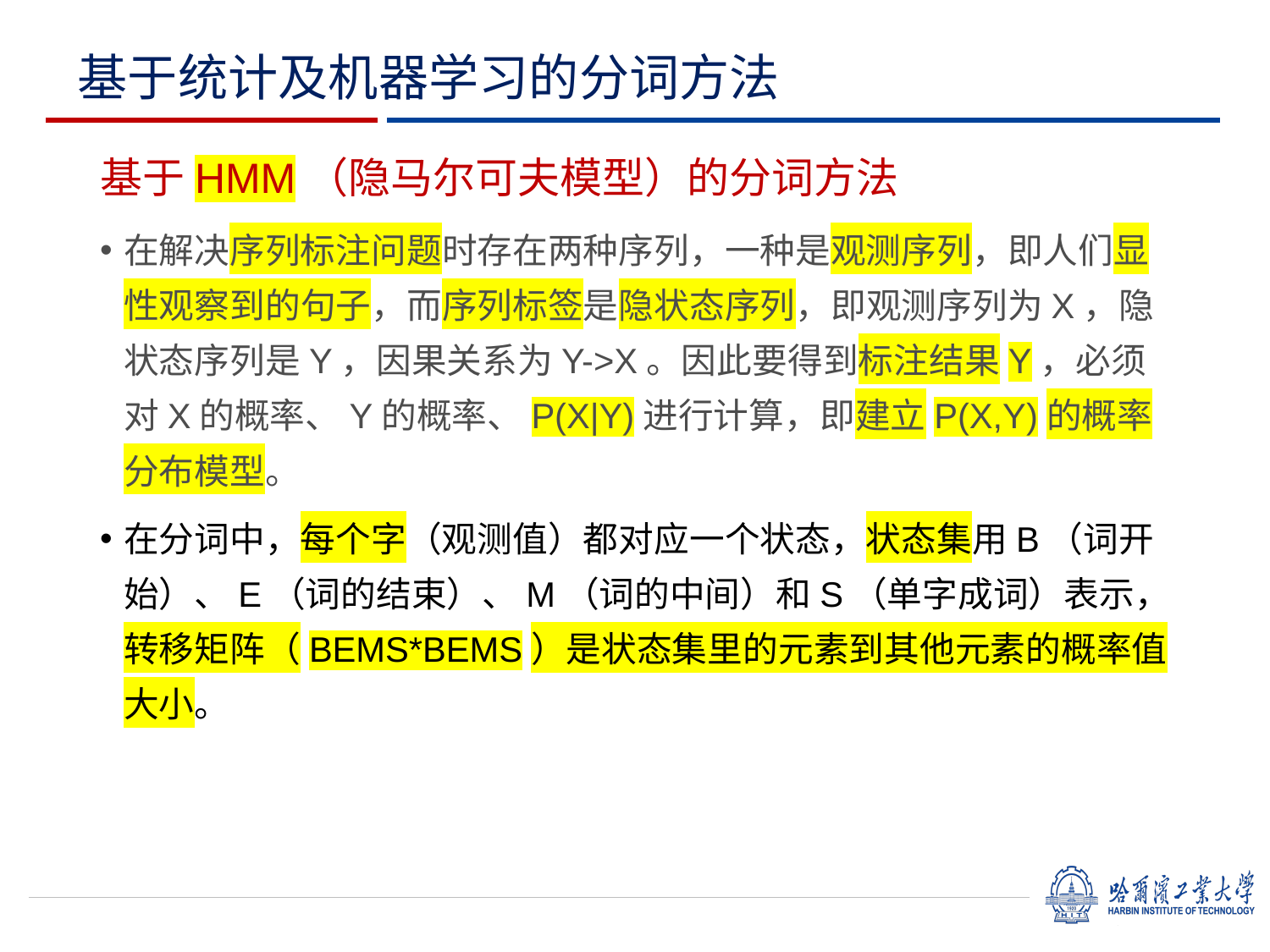

# 基于统计及机器学习的分词方法
基于HMM（隐马尔可夫模型）的分词方法
在解决序列标注问题时存在两种序列，一种是观测序列，即人们显性观察到的句子，而序列标签是隐状态序列，即观测序列为X，隐状态序列是Y，因果关系为Y->X。因此要得到标注结果Y，必须对X的概率、Y的概率、P(X|Y)进行计算，即建立P(X,Y)的概率分布模型。
在分词中，每个字（观测值）都对应一个状态，状态集用B（词开始）、E（词的结束）、M（词的中间）和S（单字成词）表示，转移矩阵（BEMS*BEMS）是状态集里的元素到其他元素的概率值大小。